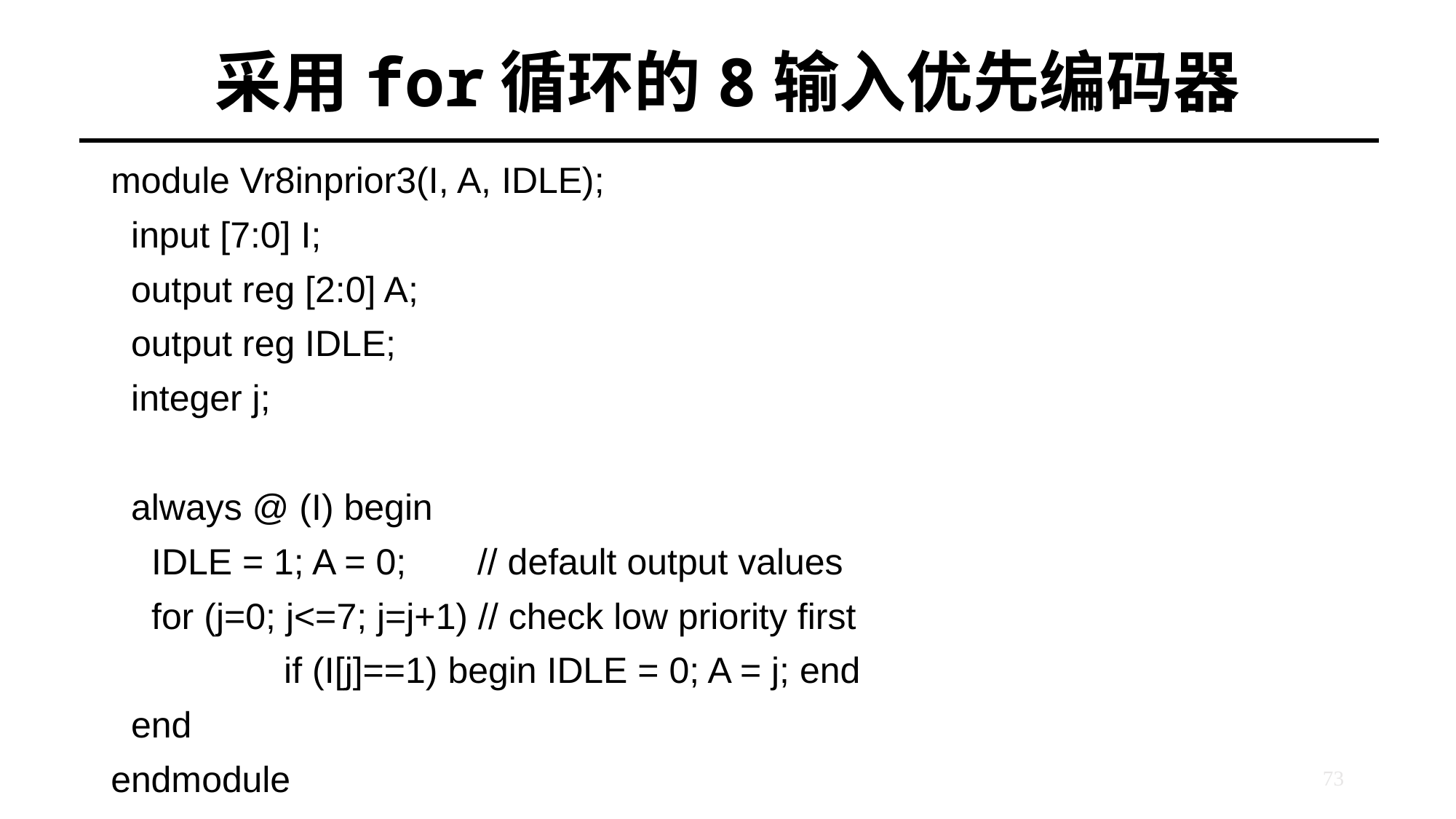

# 采用for循环的8输入优先编码器
module Vr8inprior3(I, A, IDLE);
  input [7:0] I;
  output reg [2:0] A;
  output reg IDLE;
  integer j;

  always @ (I) begin
    IDLE = 1; A = 0;       // default output values
    for (j=0; j<=7; j=j+1) // check low priority first
                 if (I[j]==1) begin IDLE = 0; A = j; end
  end
endmodule

73